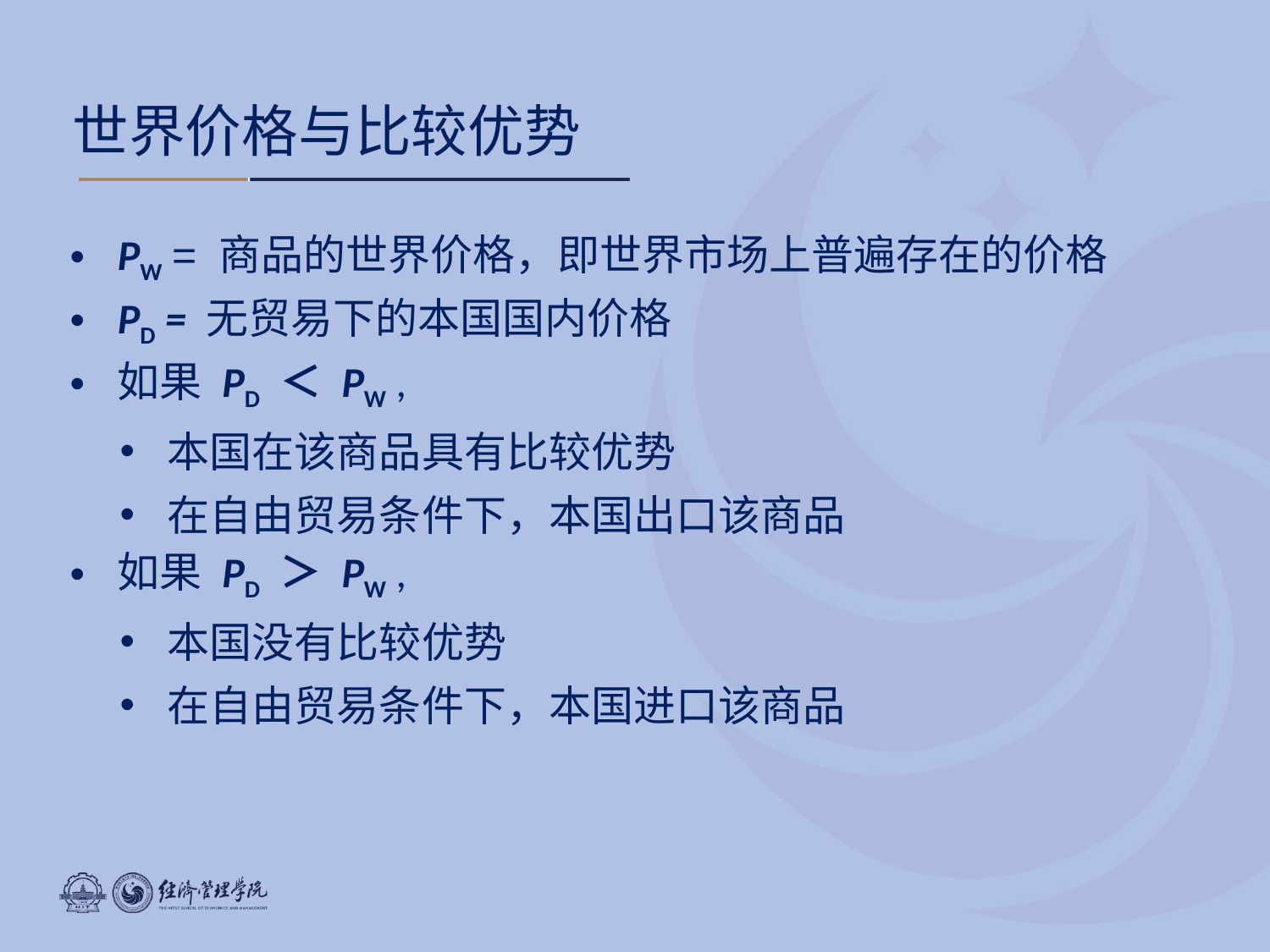

世界价格与比较优势
PW = 商品的世界价格，即世界市场上普遍存在的价格
PD = 无贸易下的本国国内价格
如果 PD ＜ PW ,
本国在该商品具有比较优势
在自由贸易条件下，本国出口该商品
如果 PD ＞ PW ,
本国没有比较优势
在自由贸易条件下，本国进口该商品